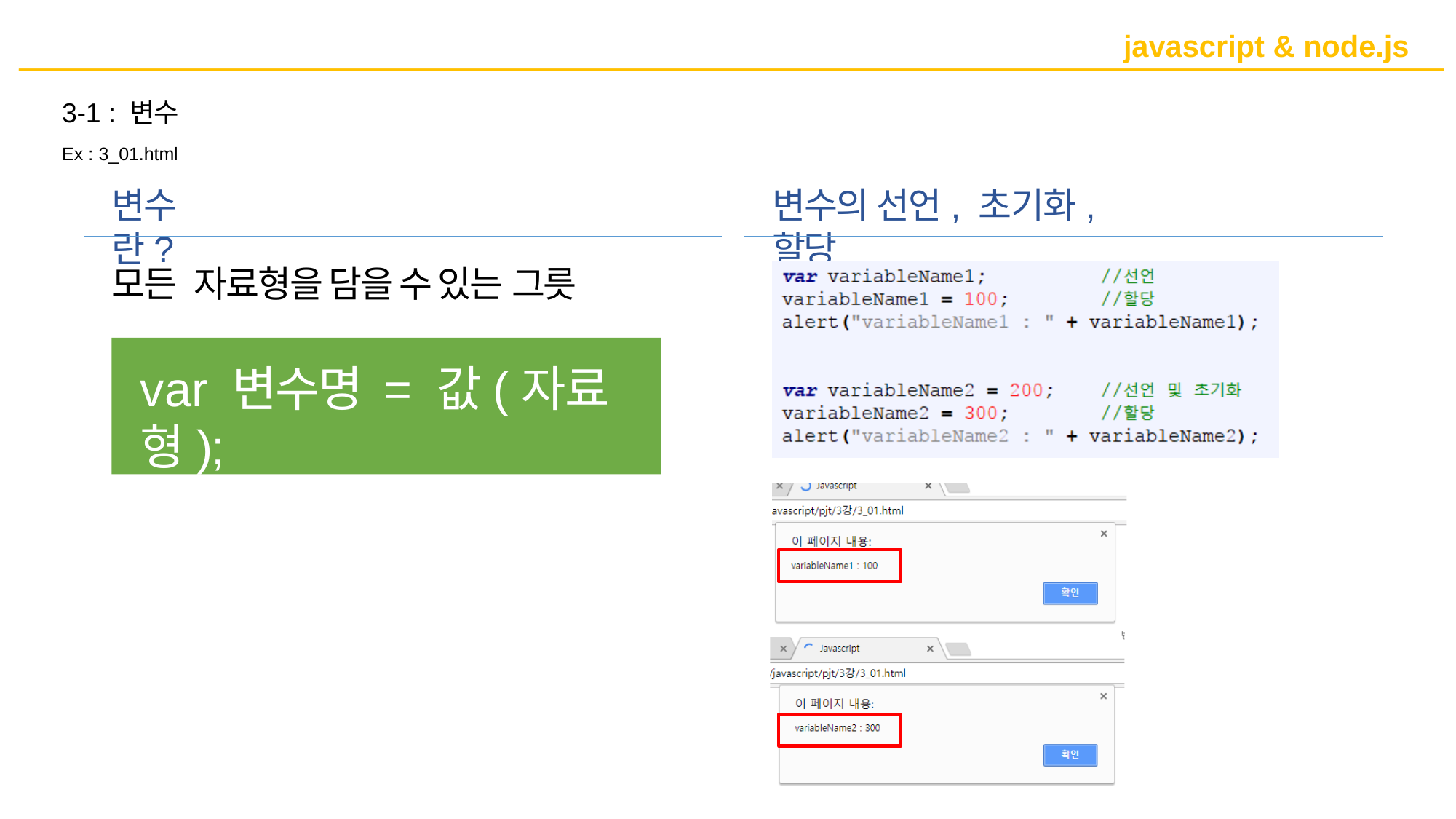

javascript & node.js

3-1 : 변수
Ex : 3_01.html
변수란?
변수의 선언, 초기화, 할당

모든	자료형을 담을 수 있는 그릇

var 변수명 = 값(자료형);